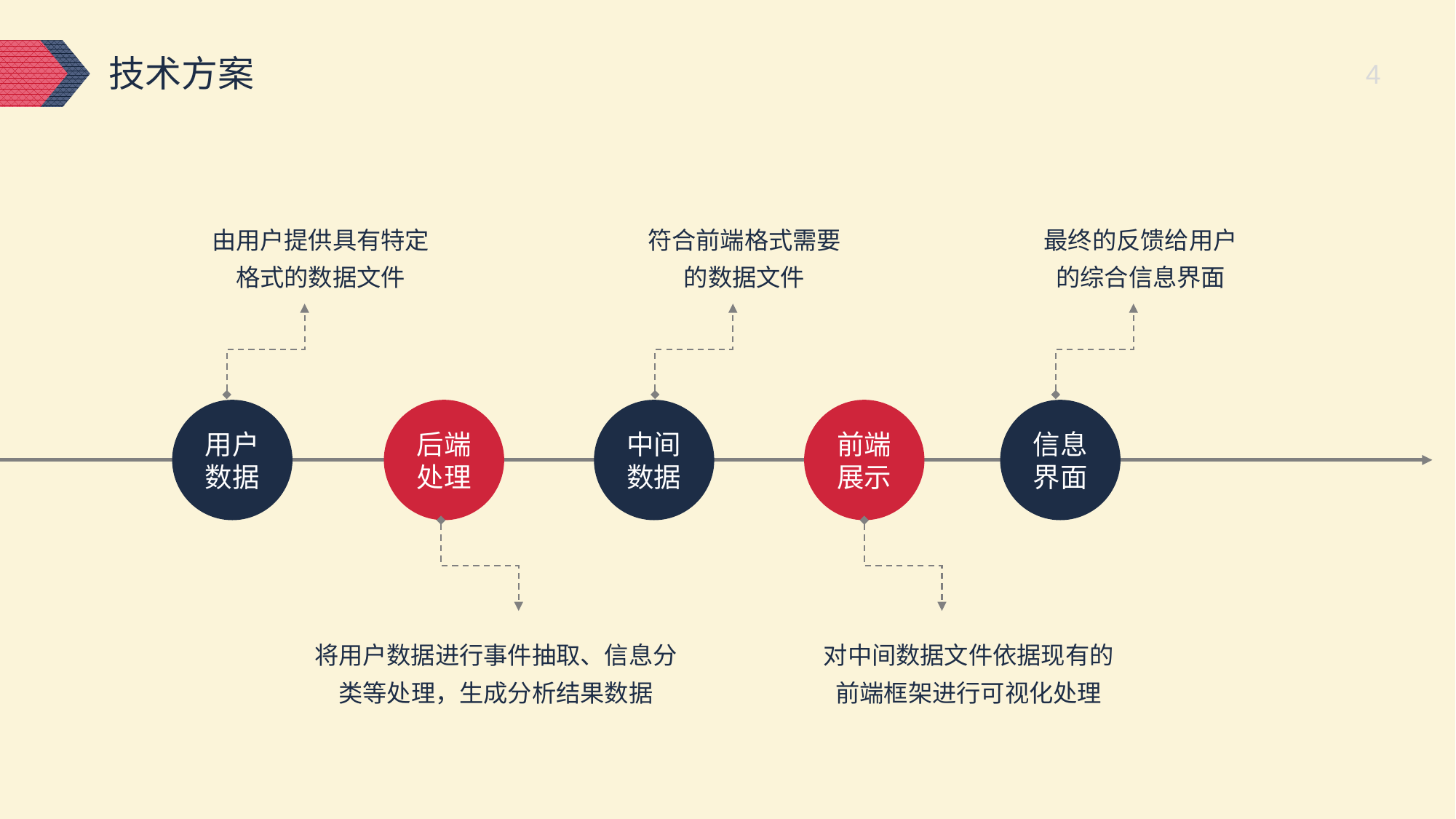

技术方案
由用户提供具有特定格式的数据文件
符合前端格式需要的数据文件
最终的反馈给用户的综合信息界面
用户
数据
后端
处理
中间
数据
前端
展示
信息
界面
将用户数据进行事件抽取、信息分类等处理，生成分析结果数据
对中间数据文件依据现有的前端框架进行可视化处理